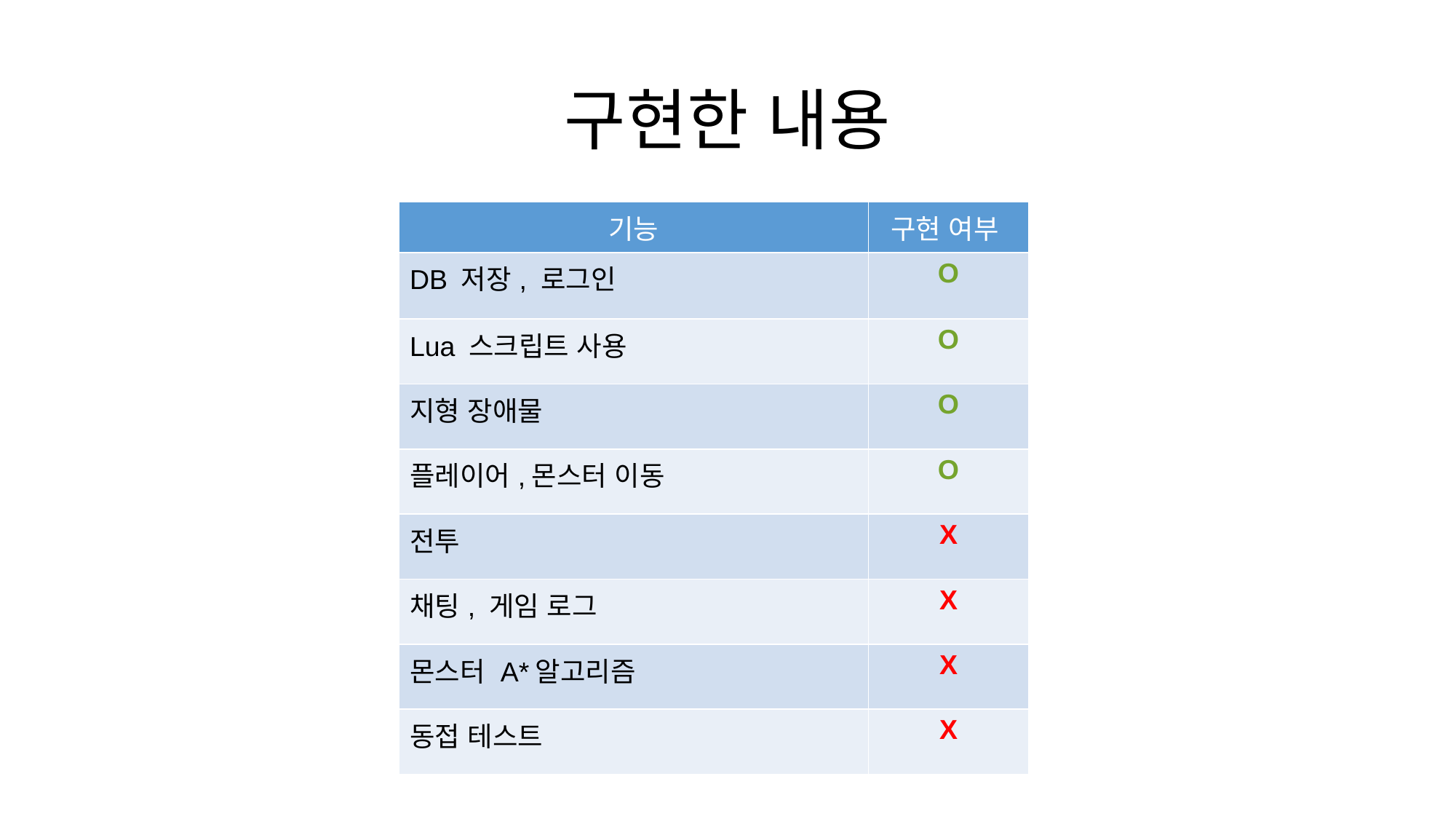

# 구현한 내용
| 기능 | 구현 여부 |
| --- | --- |
| DB 저장, 로그인 | O |
| Lua 스크립트 사용 | O |
| 지형 장애물 | O |
| 플레이어,몬스터 이동 | O |
| 전투 | X |
| 채팅, 게임 로그 | X |
| 몬스터 A\*알고리즘 | X |
| 동접 테스트 | X |